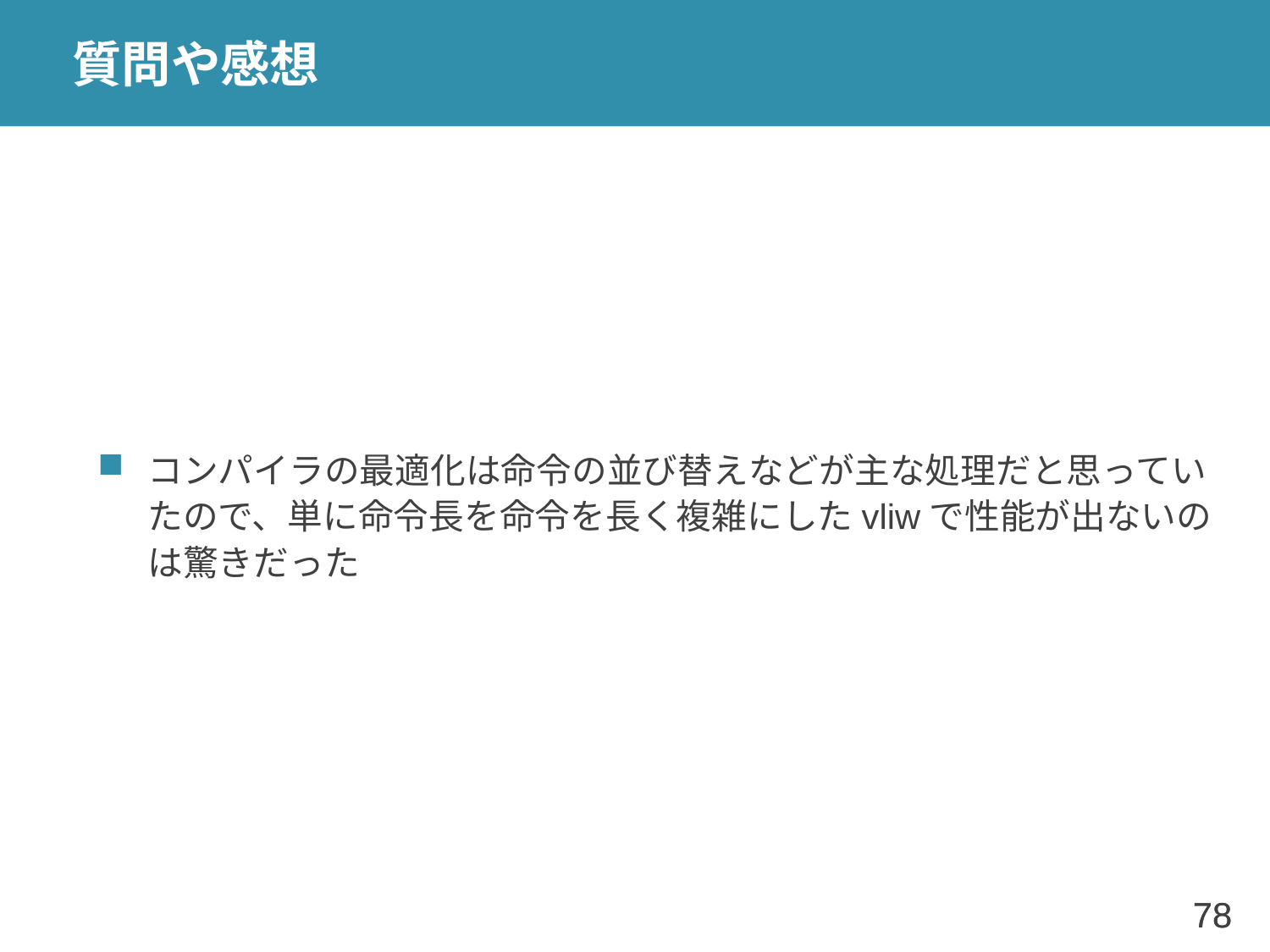

# 質問や感想
コンパイラの最適化は命令の並び替えなどが主な処理だと思っていたので、単に命令長を命令を長く複雑にしたvliwで性能が出ないのは驚きだった